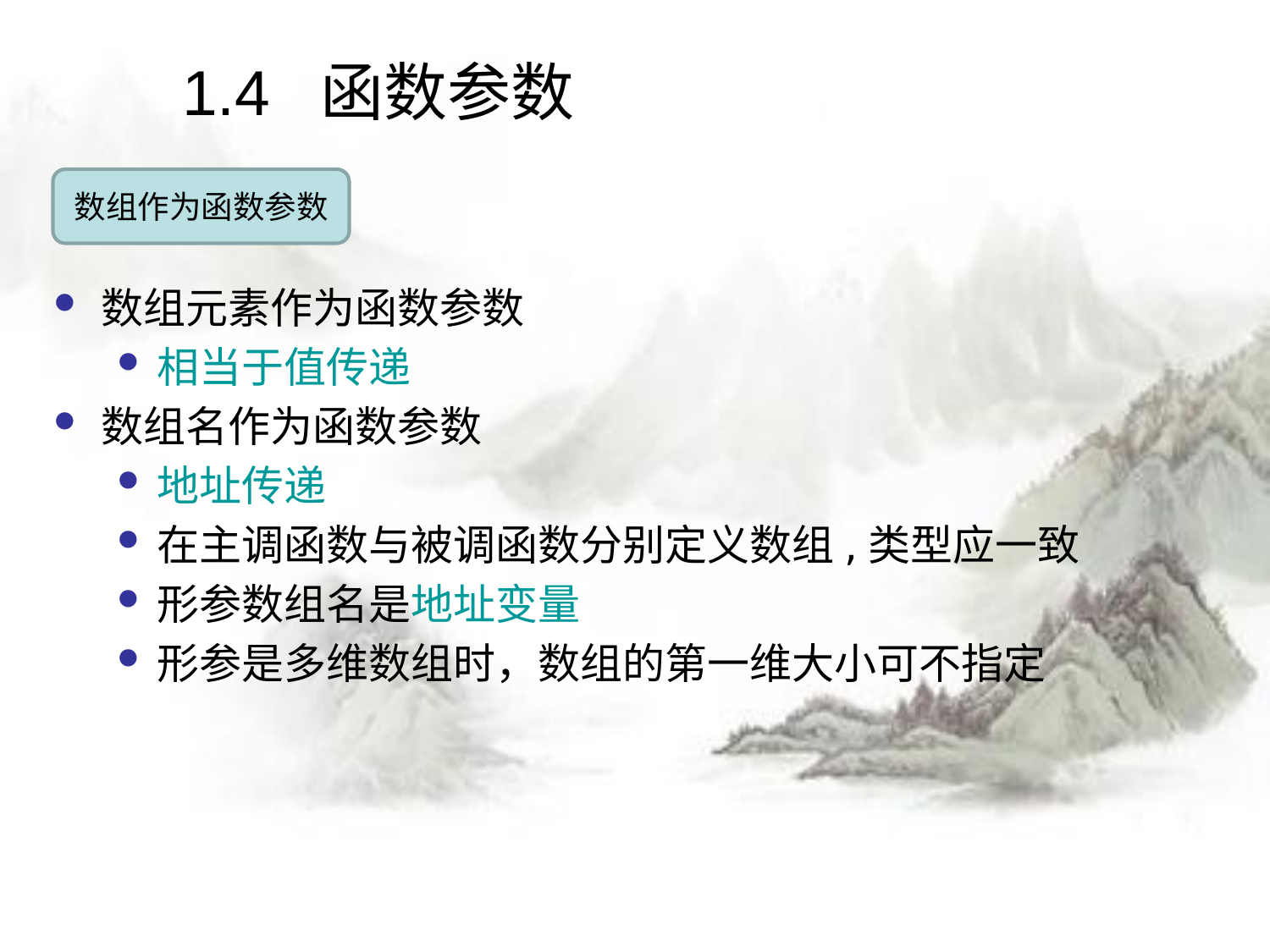

# 1.4  函数参数
数组作为函数参数
数组元素作为函数参数
相当于值传递
数组名作为函数参数
地址传递
在主调函数与被调函数分别定义数组,类型应一致
形参数组名是地址变量
形参是多维数组时，数组的第一维大小可不指定